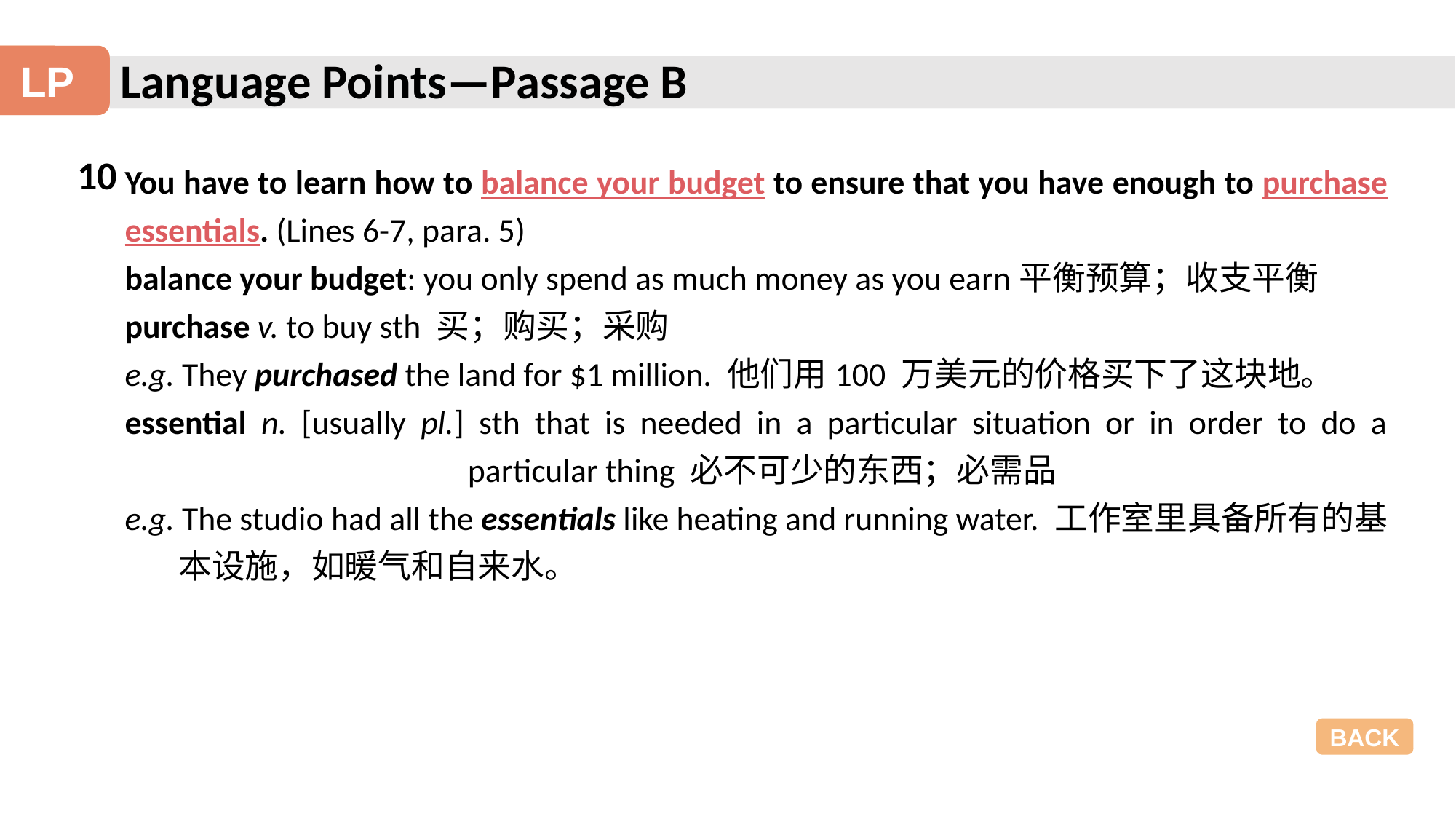

Language Points—Passage B
LP

10
You have to learn how to balance your budget to ensure that you have enough to purchase essentials. (Lines 6-7, para. 5)
balance your budget: you only spend as much money as you earn平衡预算；收支平衡
purchase v. to buy sth 买；购买；采购
e.g. They purchased the land for $1 million. 他们用100 万美元的价格买下了这块地。
essential n. [usually pl.] sth that is needed in a particular situation or in order to do a particular thing 必不可少的东西；必需品
e.g. The studio had all the essentials like heating and running water. 工作室里具备所有的基本设施，如暖气和自来水。
BACK